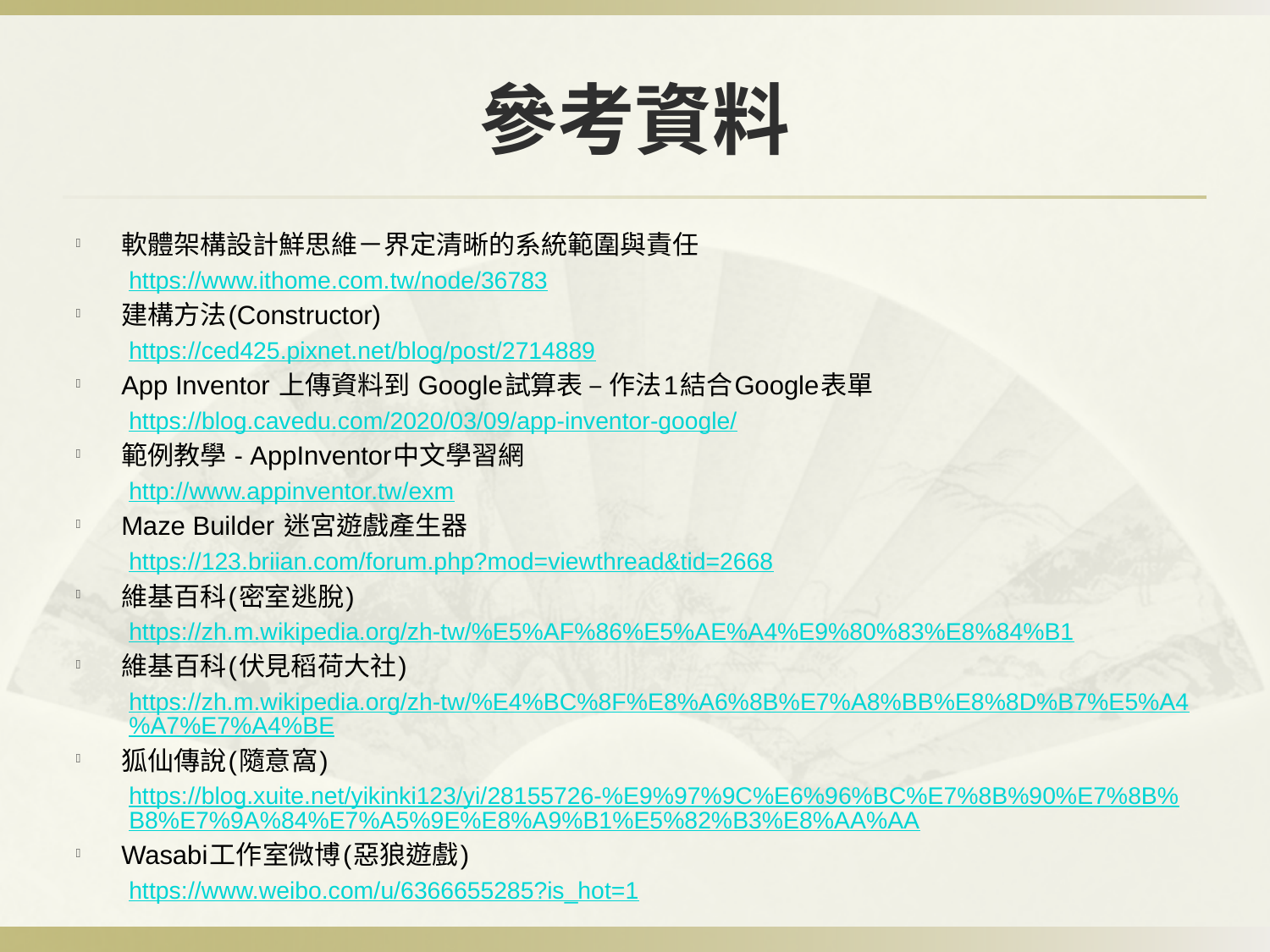

# 參考資料
軟體架構設計鮮思維－界定清晰的系統範圍與責任
https://www.ithome.com.tw/node/36783
建構方法(Constructor)
https://ced425.pixnet.net/blog/post/2714889
App Inventor 上傳資料到 Google試算表 – 作法1結合Google表單
https://blog.cavedu.com/2020/03/09/app-inventor-google/
範例教學 - AppInventor中文學習網
http://www.appinventor.tw/exm
Maze Builder 迷宮遊戲產生器
https://123.briian.com/forum.php?mod=viewthread&tid=2668
維基百科(密室逃脫)
https://zh.m.wikipedia.org/zh-tw/%E5%AF%86%E5%AE%A4%E9%80%83%E8%84%B1
維基百科(伏見稻荷大社)
https://zh.m.wikipedia.org/zh-tw/%E4%BC%8F%E8%A6%8B%E7%A8%BB%E8%8D%B7%E5%A4%A7%E7%A4%BE
狐仙傳說(隨意窩)
https://blog.xuite.net/yikinki123/yi/28155726-%E9%97%9C%E6%96%BC%E7%8B%90%E7%8B%B8%E7%9A%84%E7%A5%9E%E8%A9%B1%E5%82%B3%E8%AA%AA
Wasabi工作室微博(惡狼遊戲)
https://www.weibo.com/u/6366655285?is_hot=1